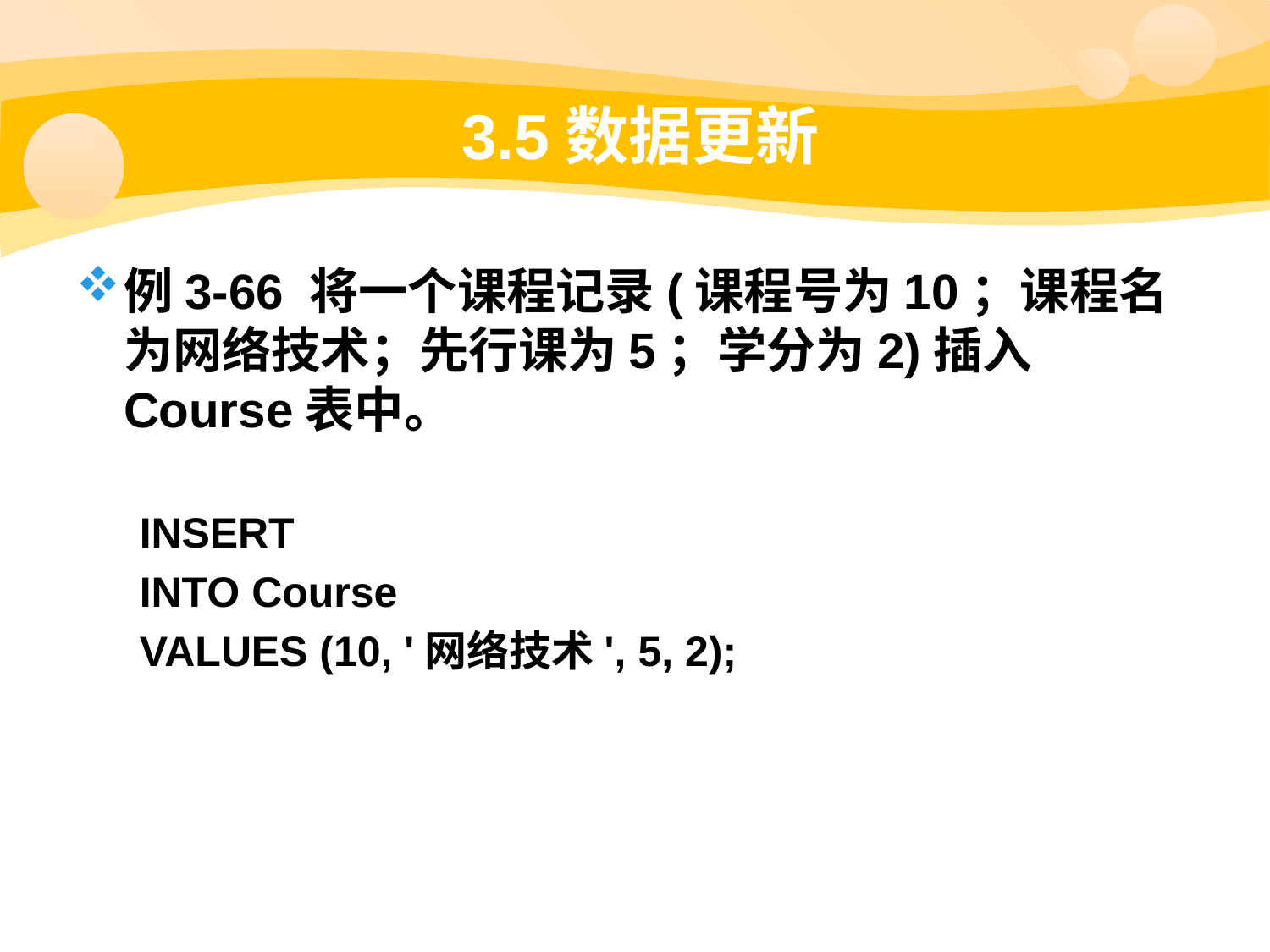

# 3.5数据更新
例3-66 将一个课程记录(课程号为10；课程名为网络技术；先行课为5；学分为2)插入Course表中。

INSERT
INTO Course
VALUES (10, '网络技术', 5, 2);